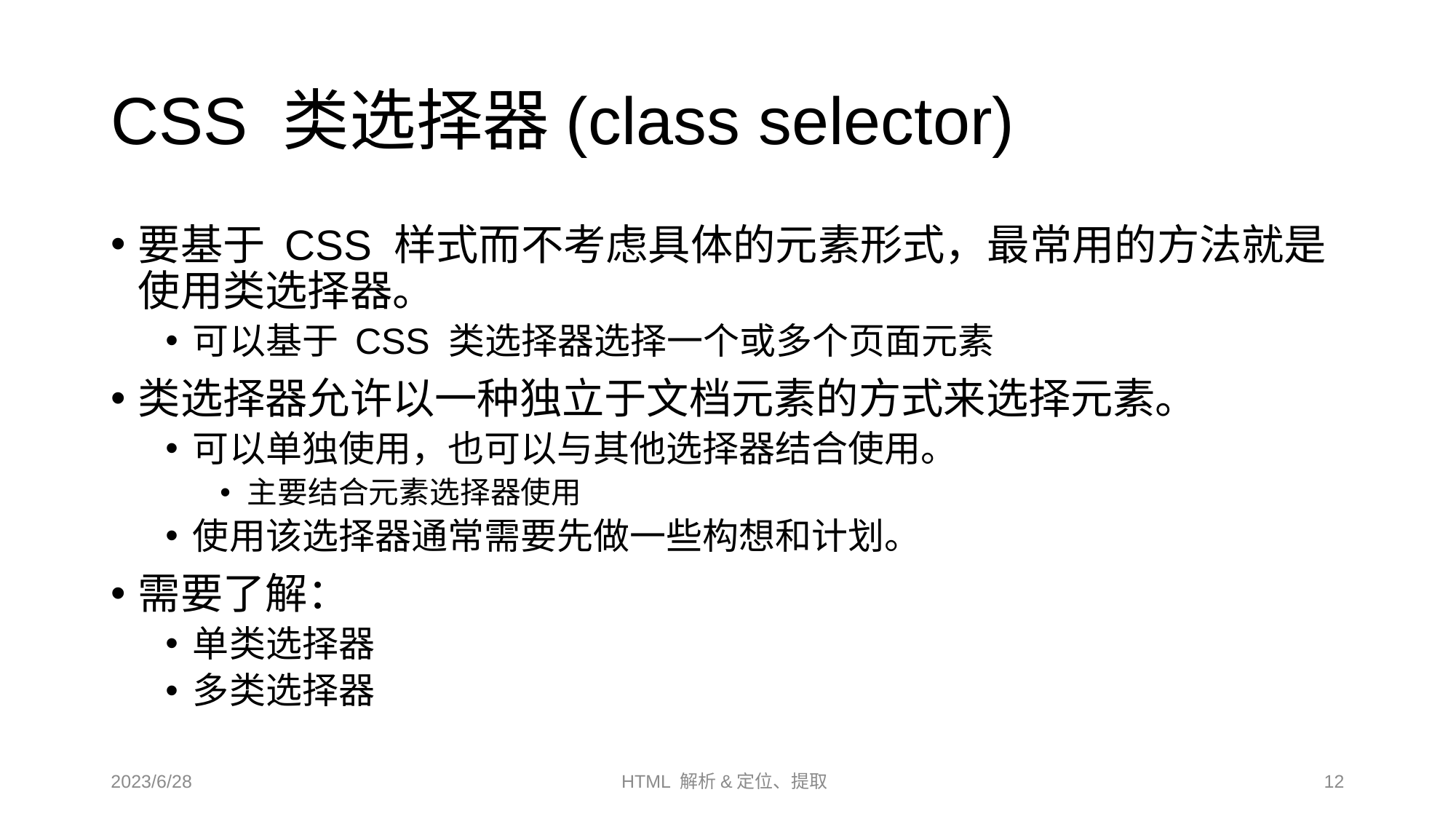

# CSS 类选择器(class selector)
要基于 CSS 样式而不考虑具体的元素形式，最常用的方法就是使用类选择器。
可以基于 CSS 类选择器选择一个或多个页面元素
类选择器允许以一种独立于文档元素的方式来选择元素。
可以单独使用，也可以与其他选择器结合使用。
主要结合元素选择器使用
使用该选择器通常需要先做一些构想和计划。
需要了解：
单类选择器
多类选择器
2023/6/28
HTML 解析&定位、提取
12